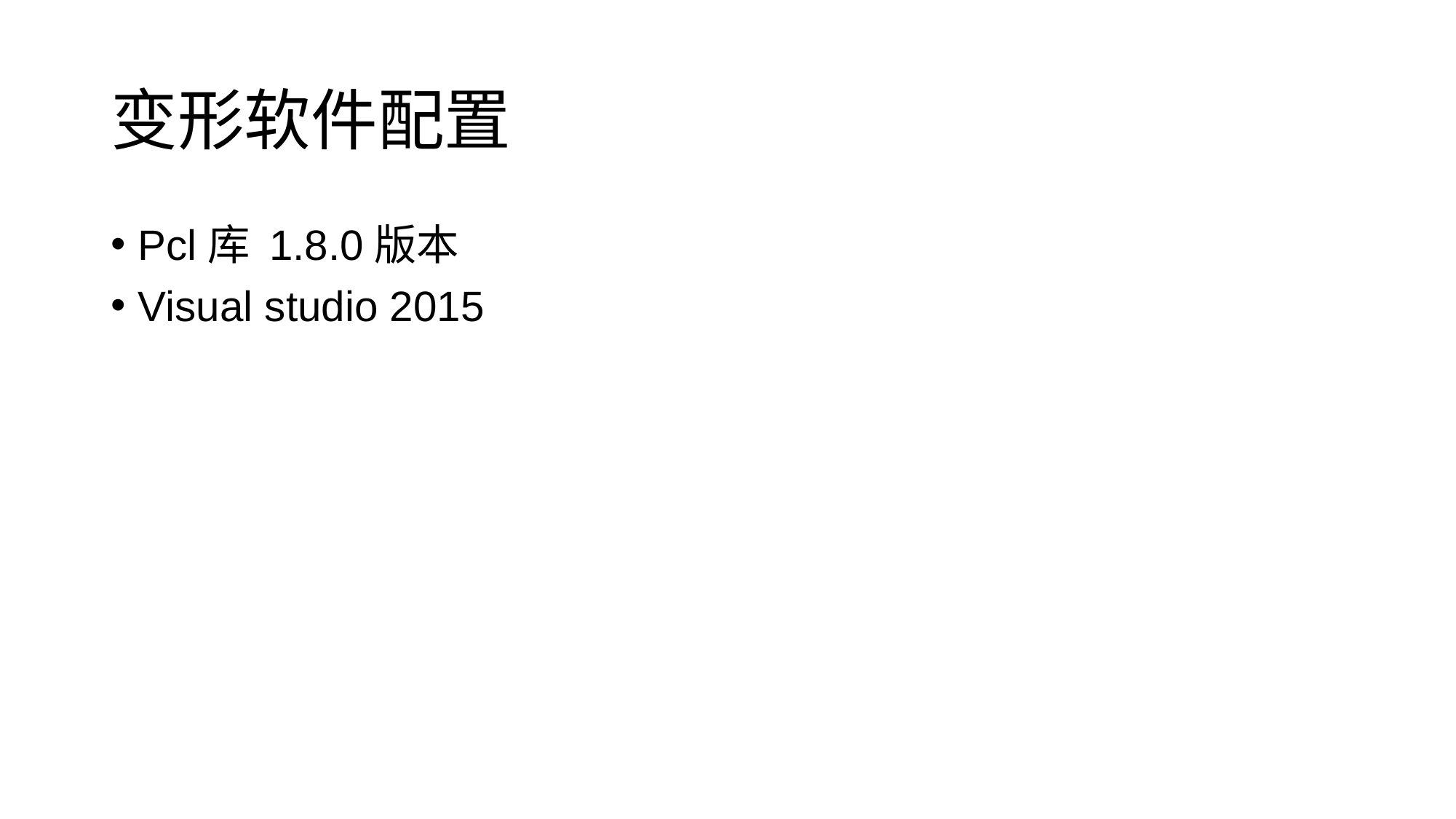

# 变形软件配置
Pcl库 1.8.0版本
Visual studio 2015